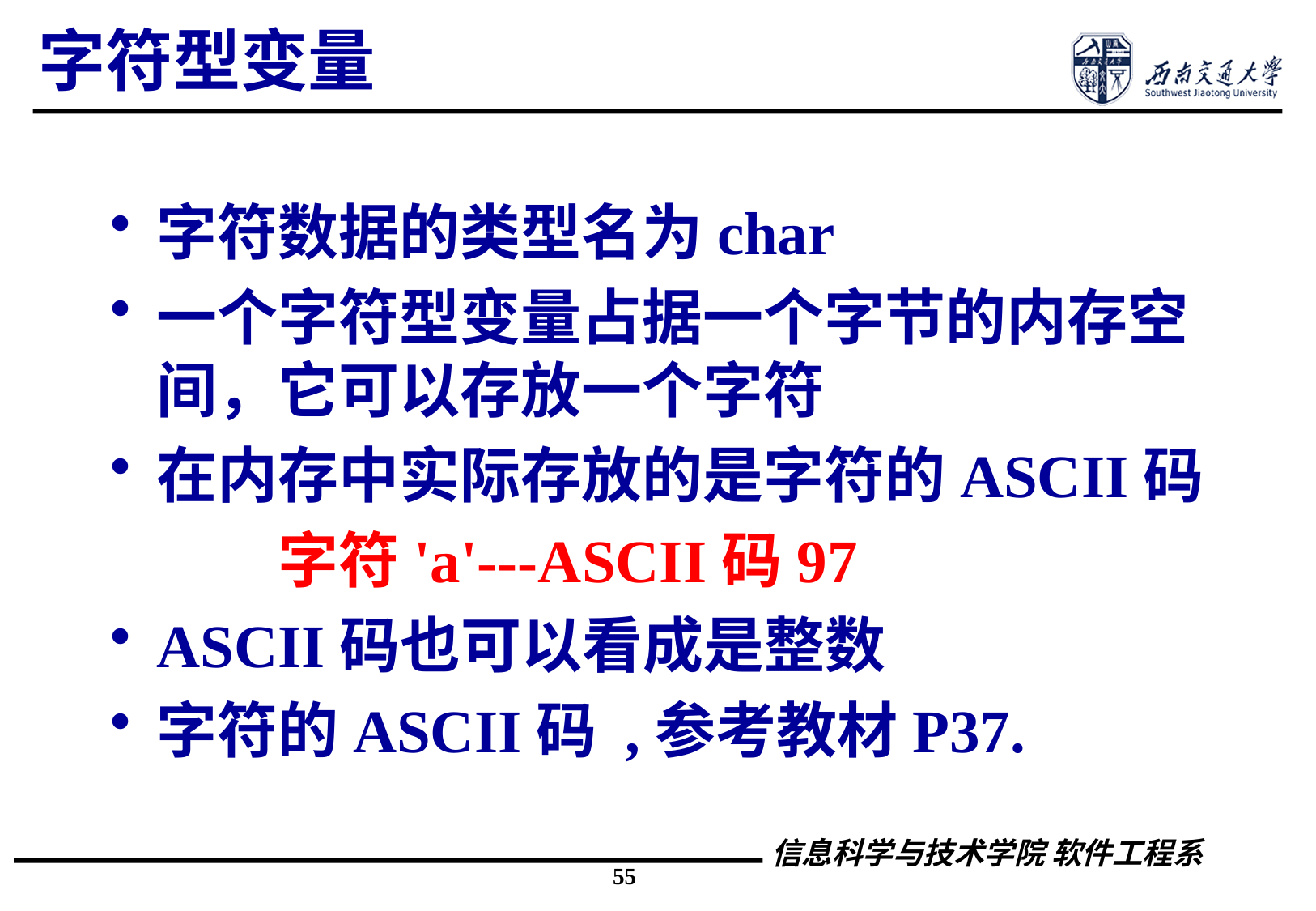

# 字符型变量
字符数据的类型名为char
一个字符型变量占据一个字节的内存空间，它可以存放一个字符
在内存中实际存放的是字符的ASCII码
		字符'a'---ASCII码97
ASCII码也可以看成是整数
字符的ASCII码 ,参考教材P37.
55